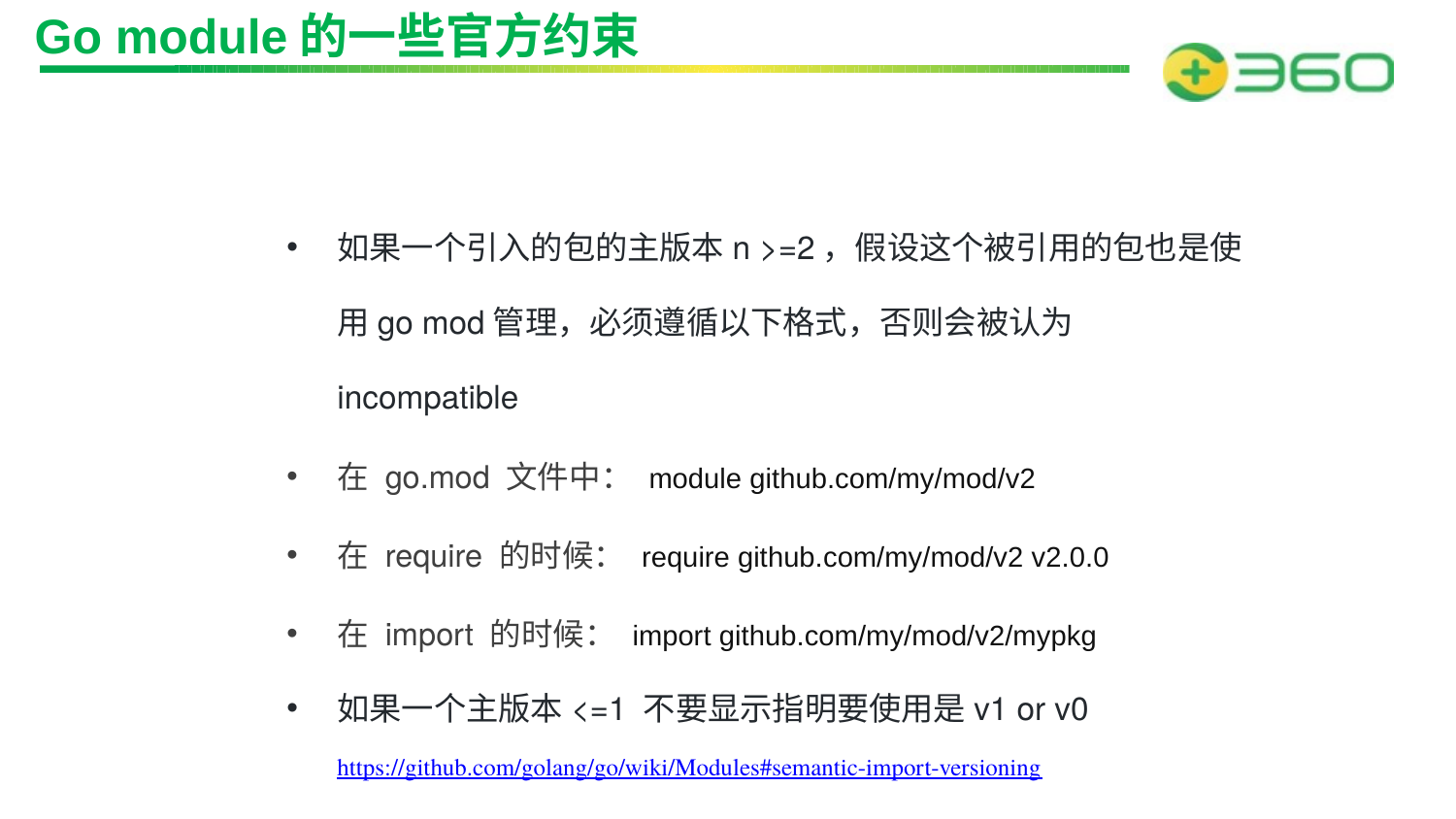

Go module的一些官方约束

如果一个引入的包的主版本n >=2，假设这个被引用的包也是使用go mod管理，必须遵循以下格式，否则会被认为incompatible
在 go.mod 文件中： module github.com/my/mod/v2
在 require 的时候： require github.com/my/mod/v2 v2.0.0
在 import 的时候： import github.com/my/mod/v2/mypkg
如果一个主版本<=1 不要显示指明要使用是v1 or v0
https://github.com/golang/go/wiki/Modules#semantic-import-versioning